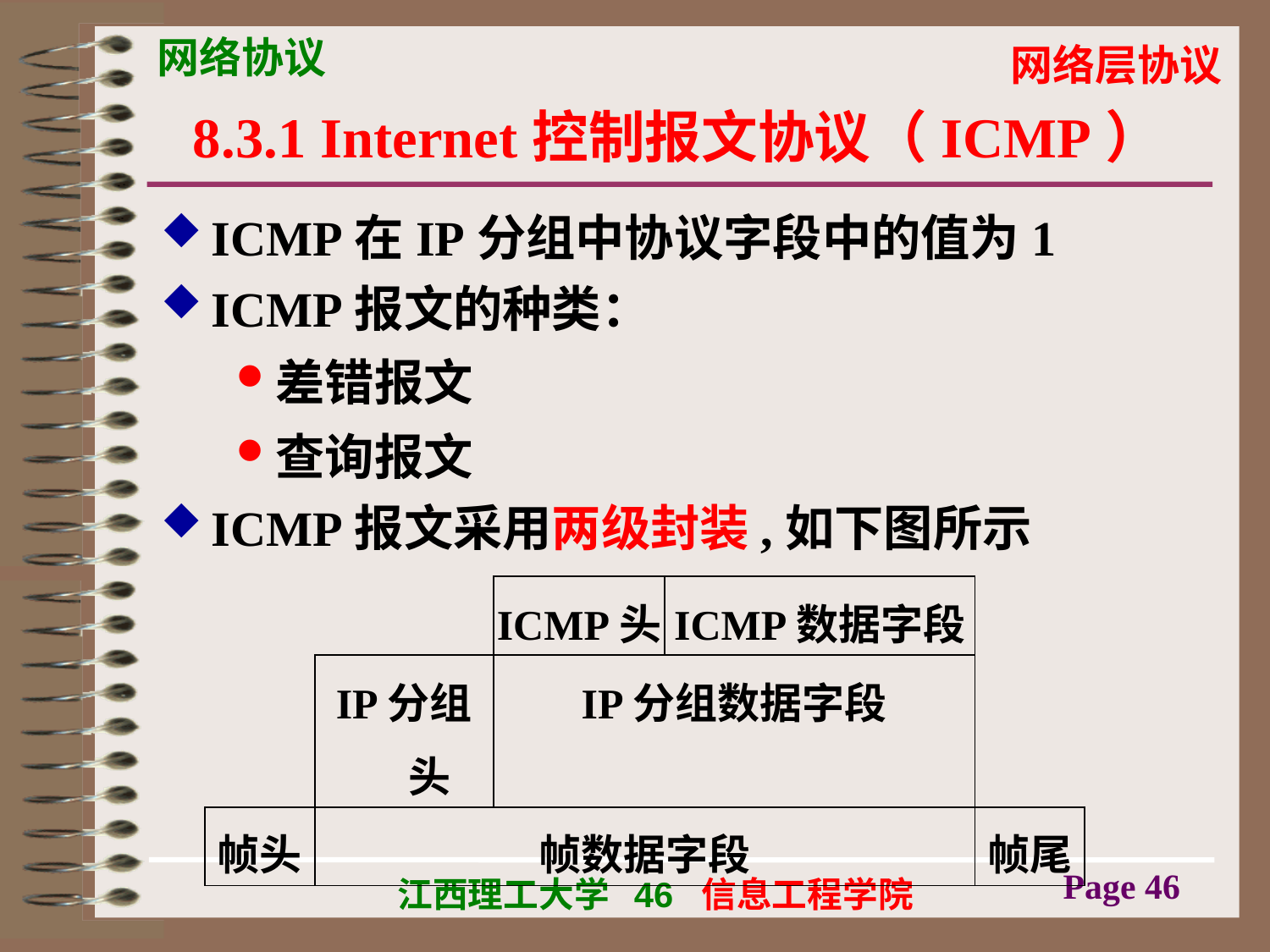

# 8.3.1 Internet控制报文协议（ICMP）
ICMP在IP分组中协议字段中的值为1
ICMP报文的种类：
差错报文
查询报文
ICMP报文采用两级封装,如下图所示
|  |  | ICMP头 | ICMP数据字段 |  |
| --- | --- | --- | --- | --- |
|  | IP分组头 | IP分组数据字段 |  |  |
| 帧头 | 帧数据字段 |  |  | 帧尾 |
Page 46